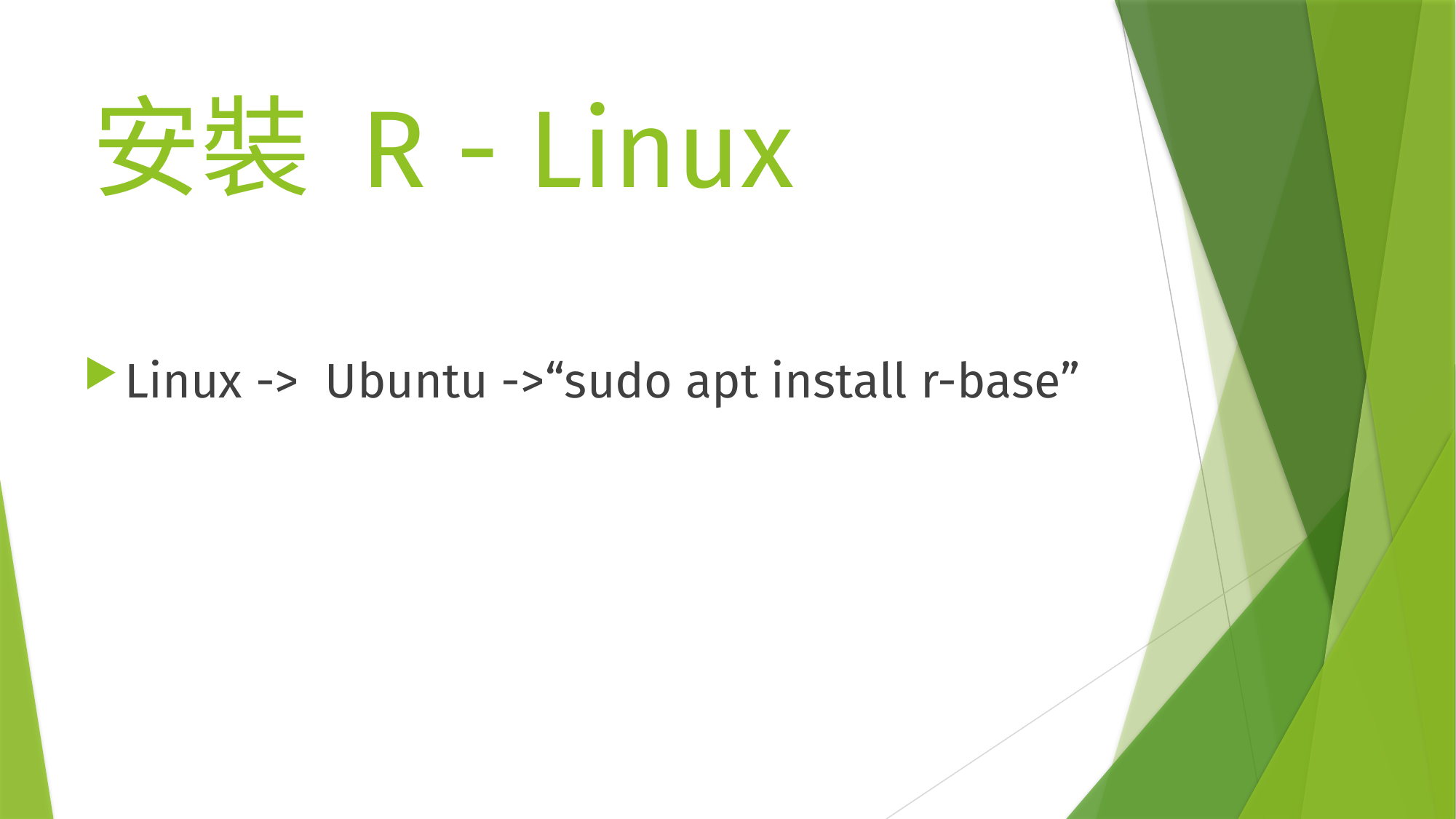

# 安裝 R - Linux
Linux ->  Ubuntu ->“sudo apt install r-base”